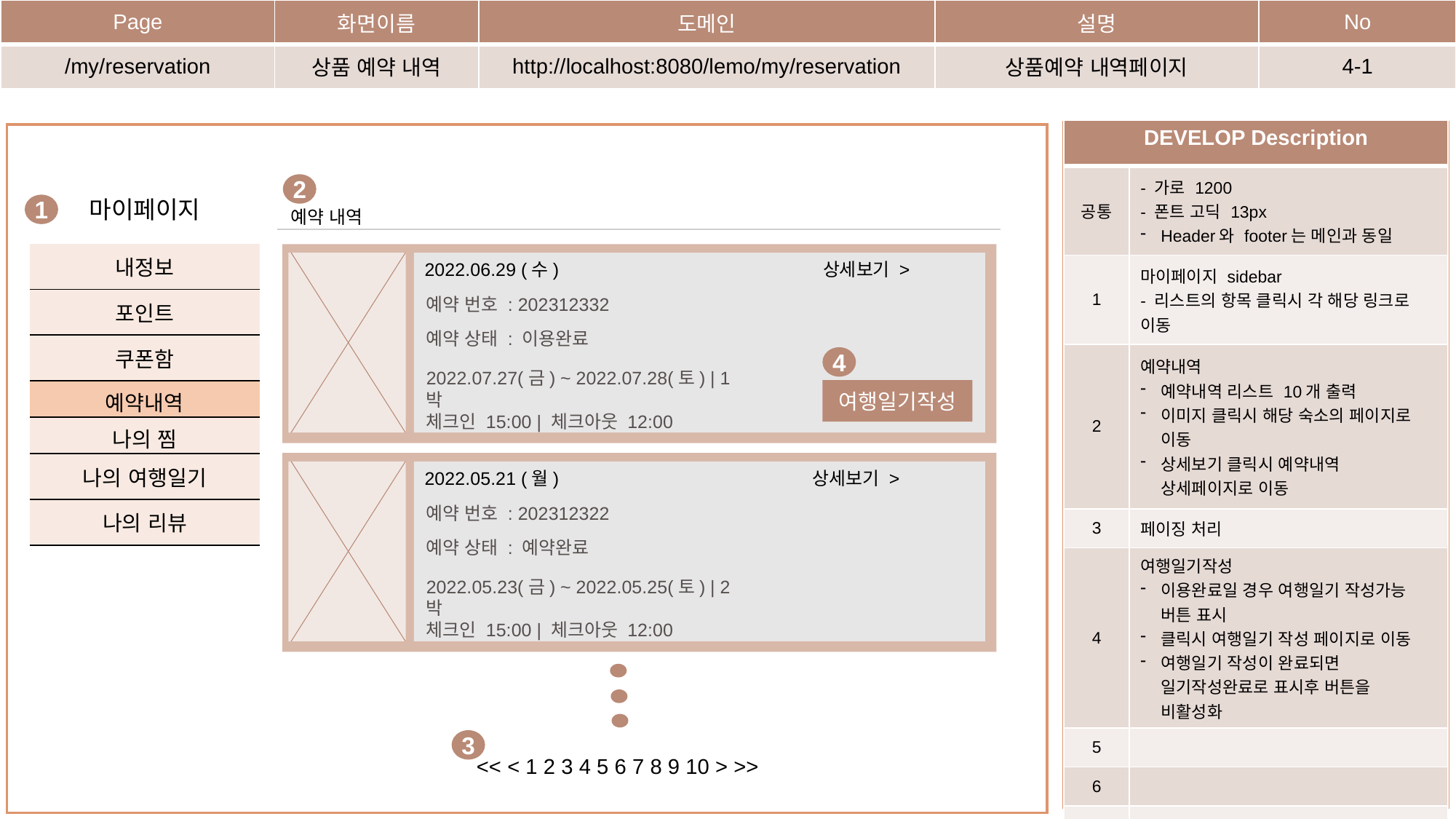

| Page | 화면이름 | 도메인 | 설명 | No |
| --- | --- | --- | --- | --- |
| /my/reservation | 상품 예약 내역 | http://localhost:8080/lemo/my/reservation | 상품예약 내역페이지 | 4-1 |
| DEVELOP Description |  |
| --- | --- |
| 공통 | - 가로 1200 - 폰트 고딕 13px Header와 footer는 메인과 동일 |
| 1 | 마이페이지 sidebar - 리스트의 항목 클릭시 각 해당 링크로 이동 |
| 2 | 예약내역 예약내역 리스트 10개 출력 이미지 클릭시 해당 숙소의 페이지로 이동 상세보기 클릭시 예약내역 상세페이지로 이동 |
| 3 | 페이징 처리 |
| 4 | 여행일기작성 이용완료일 경우 여행일기 작성가능 버튼 표시 클릭시 여행일기 작성 페이지로 이동 여행일기 작성이 완료되면 일기작성완료로 표시후 버튼을 비활성화 |
| 5 |  |
| 6 |  |
| 7 |  |

2

1
마이페이지
예약 내역

| 공지사항 |
| --- |
| 이벤트 |
| 자주묻는 질문 |
| 1:1문의 |
| 여행일기 |
| 나의 리뷰 |
| 예약 내역 |
| 내정보 |
| --- |
| 포인트 |
| 쿠폰함 |
| 예약내역 |
| 나의 찜 |
| 나의 여행일기 |
| 나의 리뷰 |

2022.06.29 (수)                                                   상세보기 >

예약 번호 : 202312332
예약 상태 : 이용완료
4

2022.07.27(금) ~ 2022.07.28(토) | 1박
체크인 15:00 | 체크아웃 12:00
여행일기작성

2022.05.21 (월)                                                 상세보기 >

예약 번호 : 202312322
예약 상태 : 예약완료
2022.05.23(금) ~ 2022.05.25(토) | 2박
체크인 15:00 | 체크아웃 12:00

3

<< < 1 2 3 4 5 6 7 8 9 10 > >>